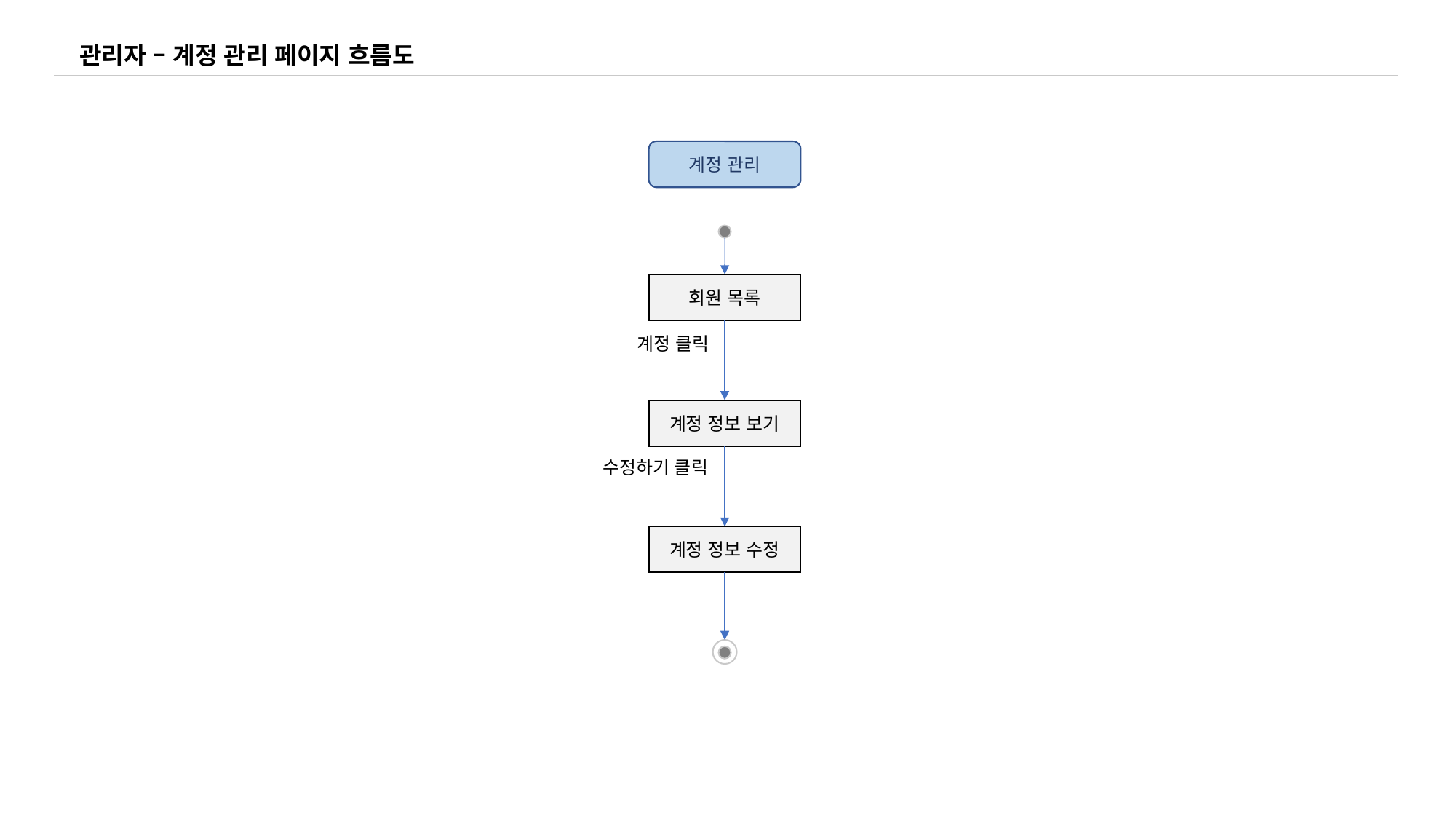

관리자 – 계정 관리 페이지 흐름도
계정 관리

회원 목록
계정 클릭
계정 정보 보기
수정하기 클릭
계정 정보 수정